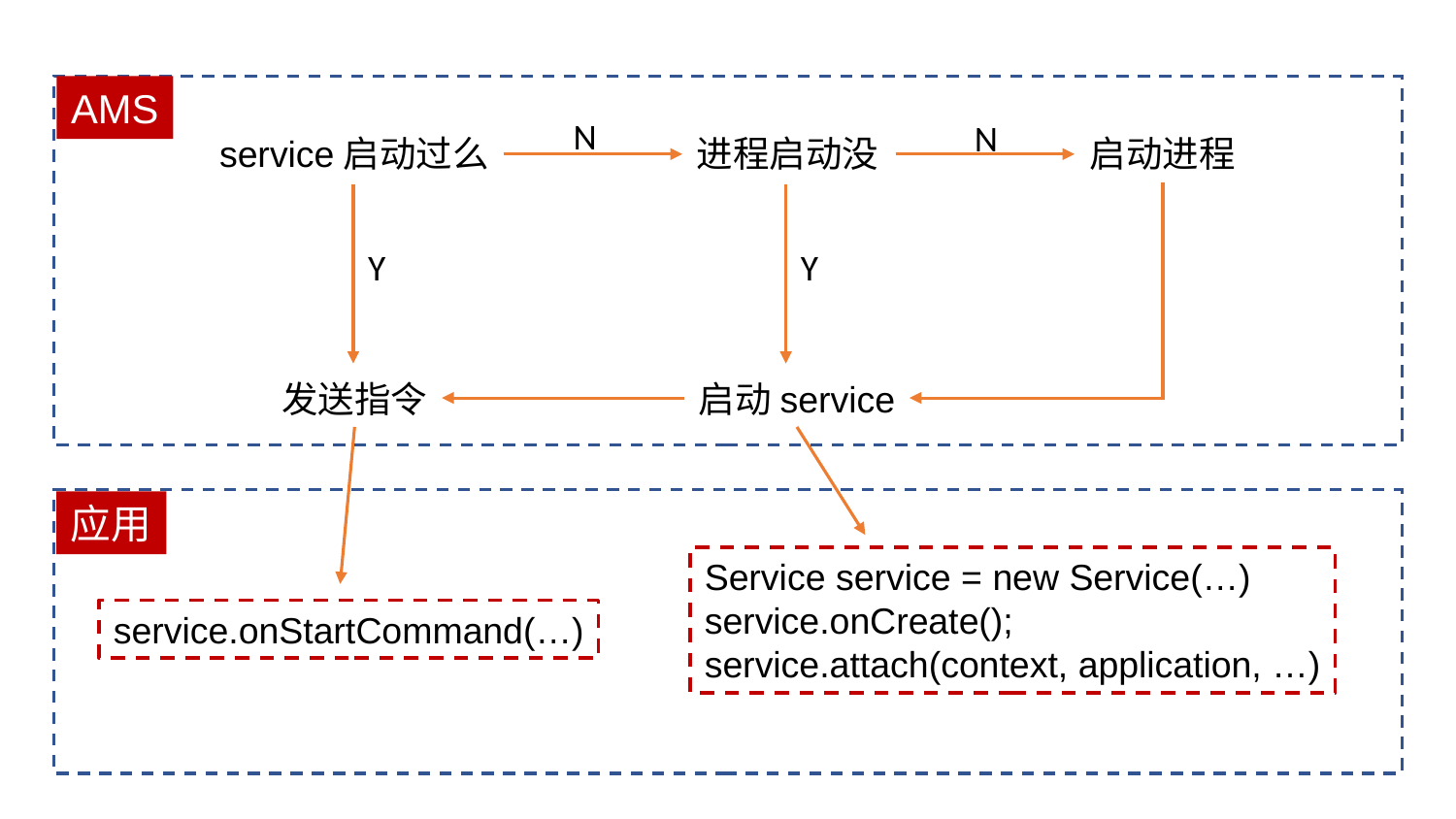

AMS

N
N
service启动过么
进程启动没
启动进程
Y
Y
发送指令
启动service

应用
Service service = new Service(…)
service.onCreate();
service.attach(context, application, …)
service.onStartCommand(…)